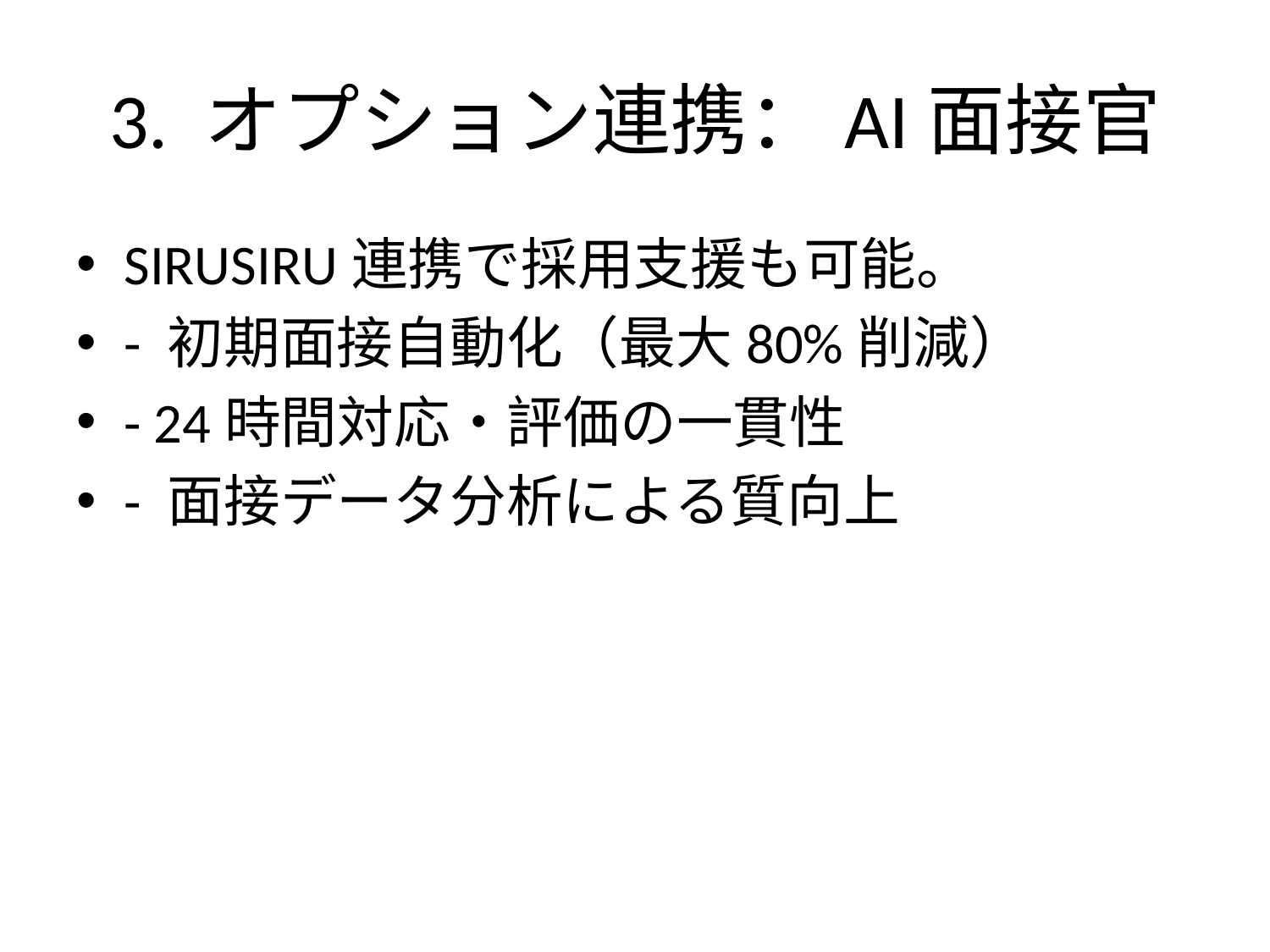

# 3. オプション連携：AI面接官
SIRUSIRU連携で採用支援も可能。
- 初期面接自動化（最大80%削減）
- 24時間対応・評価の一貫性
- 面接データ分析による質向上